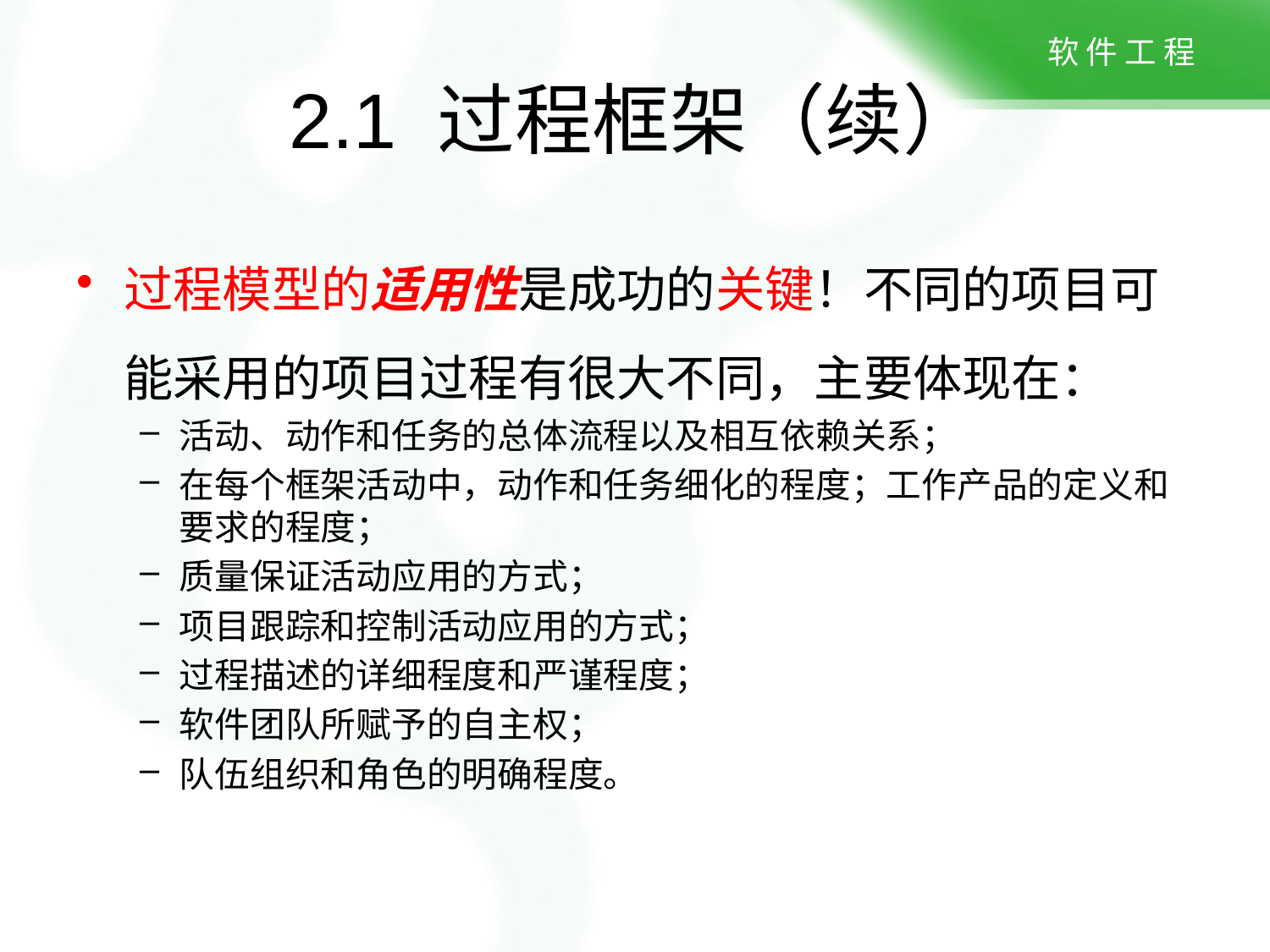

# 2.1 过程框架（续）
过程模型的适用性是成功的关键！不同的项目可能采用的项目过程有很大不同，主要体现在：
活动、动作和任务的总体流程以及相互依赖关系；
在每个框架活动中，动作和任务细化的程度；工作产品的定义和要求的程度；
质量保证活动应用的方式；
项目跟踪和控制活动应用的方式；
过程描述的详细程度和严谨程度；
软件团队所赋予的自主权；
队伍组织和角色的明确程度。